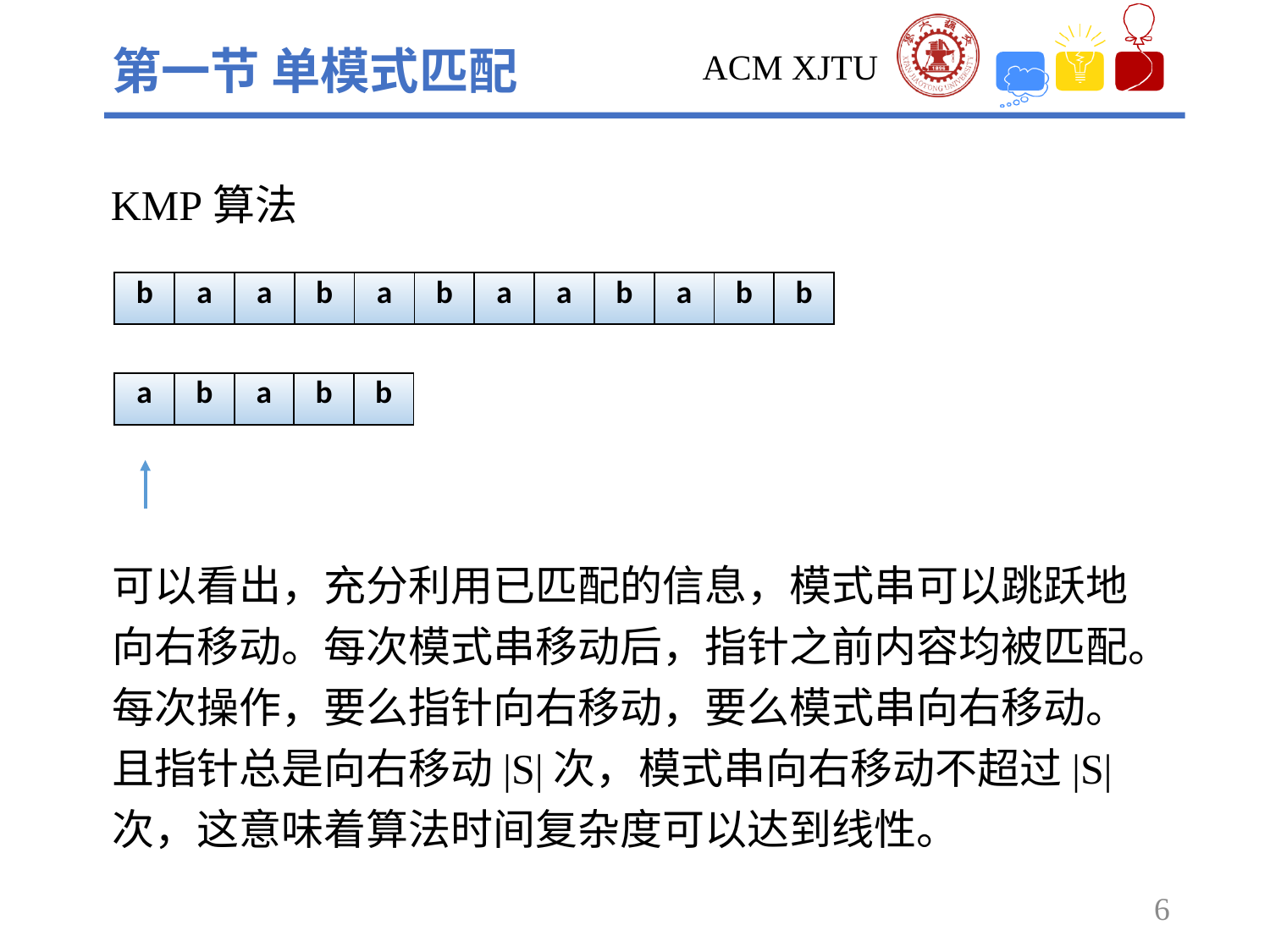

第一节 单模式匹配
KMP算法
| b | a | a | b | a | b | a | a | b | a | b | b |
| --- | --- | --- | --- | --- | --- | --- | --- | --- | --- | --- | --- |
| a | b | a | b | b |
| --- | --- | --- | --- | --- |
可以看出，充分利用已匹配的信息，模式串可以跳跃地向右移动。每次模式串移动后，指针之前内容均被匹配。每次操作，要么指针向右移动，要么模式串向右移动。且指针总是向右移动|S|次，模式串向右移动不超过|S|次，这意味着算法时间复杂度可以达到线性。
6